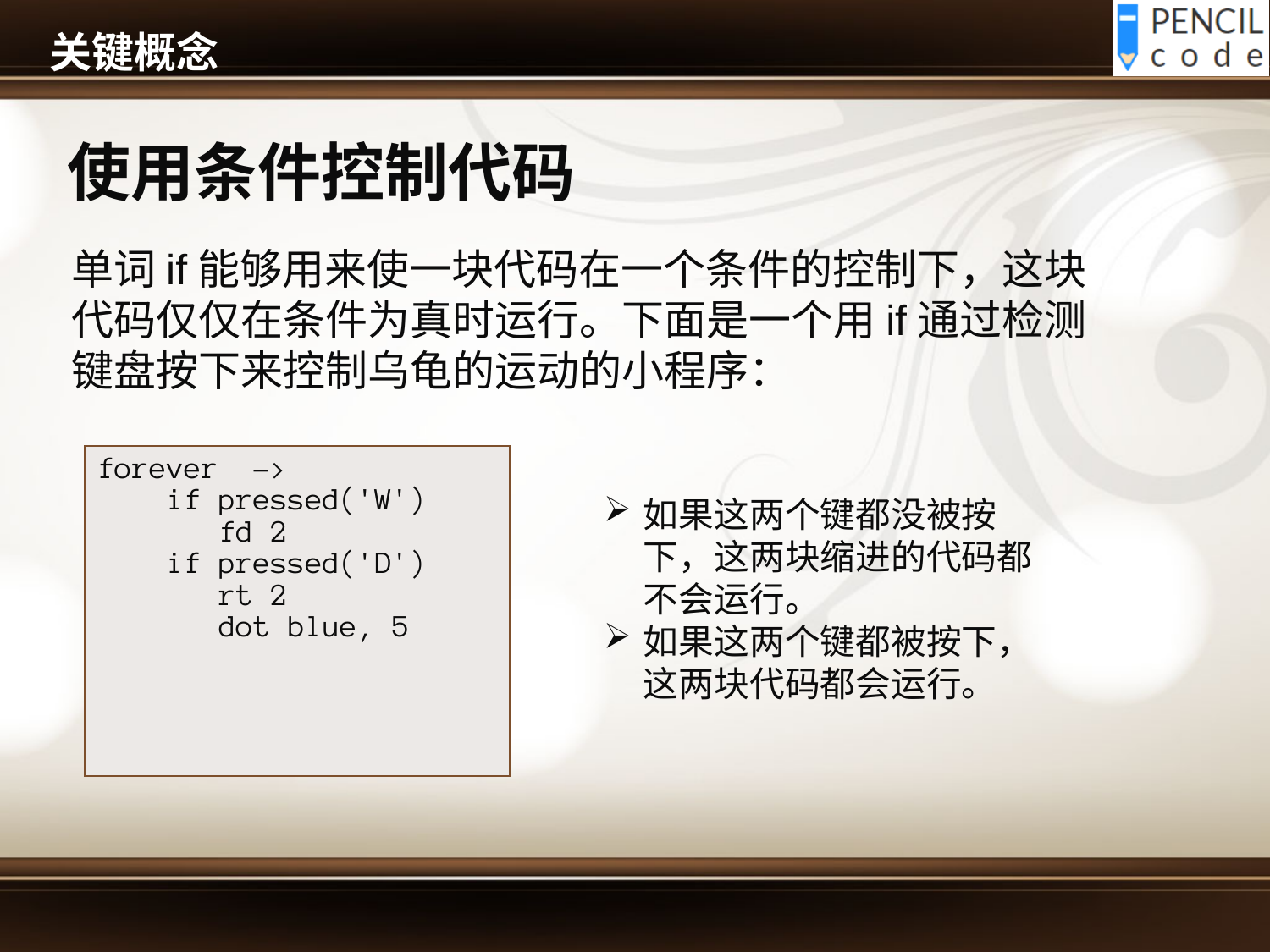

# 关键概念
使用条件控制代码
单词if能够用来使一块代码在一个条件的控制下，这块代码仅仅在条件为真时运行。下面是一个用if通过检测键盘按下来控制乌龟的运动的小程序：
| forever -> if pressed('W') fd 2 if pressed('D') rt 2 dot blue, 5 |
| --- |
如果这两个键都没被按下，这两块缩进的代码都不会运行。
如果这两个键都被按下，这两块代码都会运行。